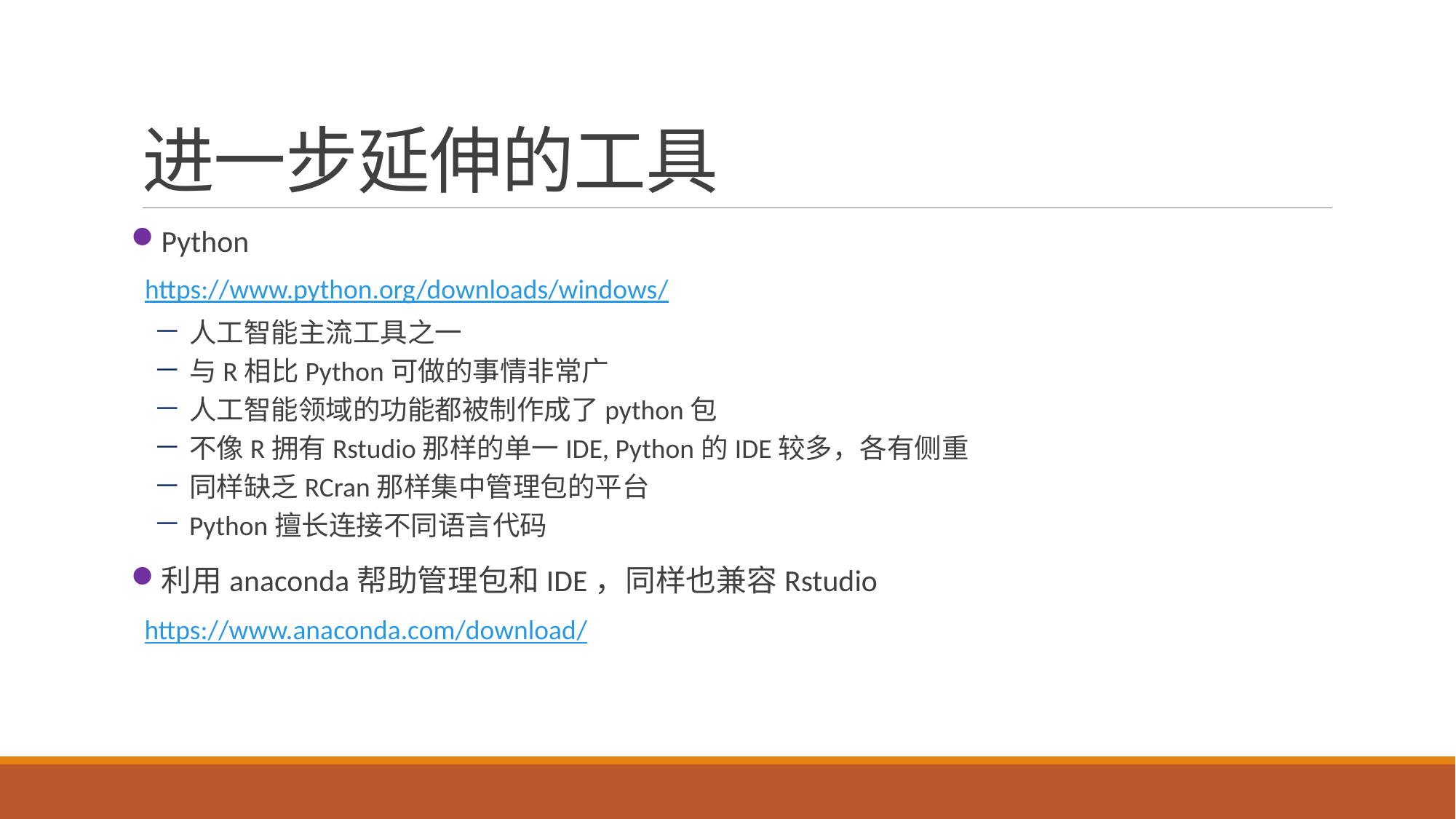

# 进一步延伸的工具
Python

人工智能主流工具之一
与R相比Python可做的事情非常广
人工智能领域的功能都被制作成了python包
不像R拥有Rstudio那样的单一IDE, Python的IDE较多，各有侧重
同样缺乏RCran那样集中管理包的平台
Python擅长连接不同语言代码
利用anaconda帮助管理包和IDE，同样也兼容Rstudio
https://www.python.org/downloads/windows/
https://www.anaconda.com/download/